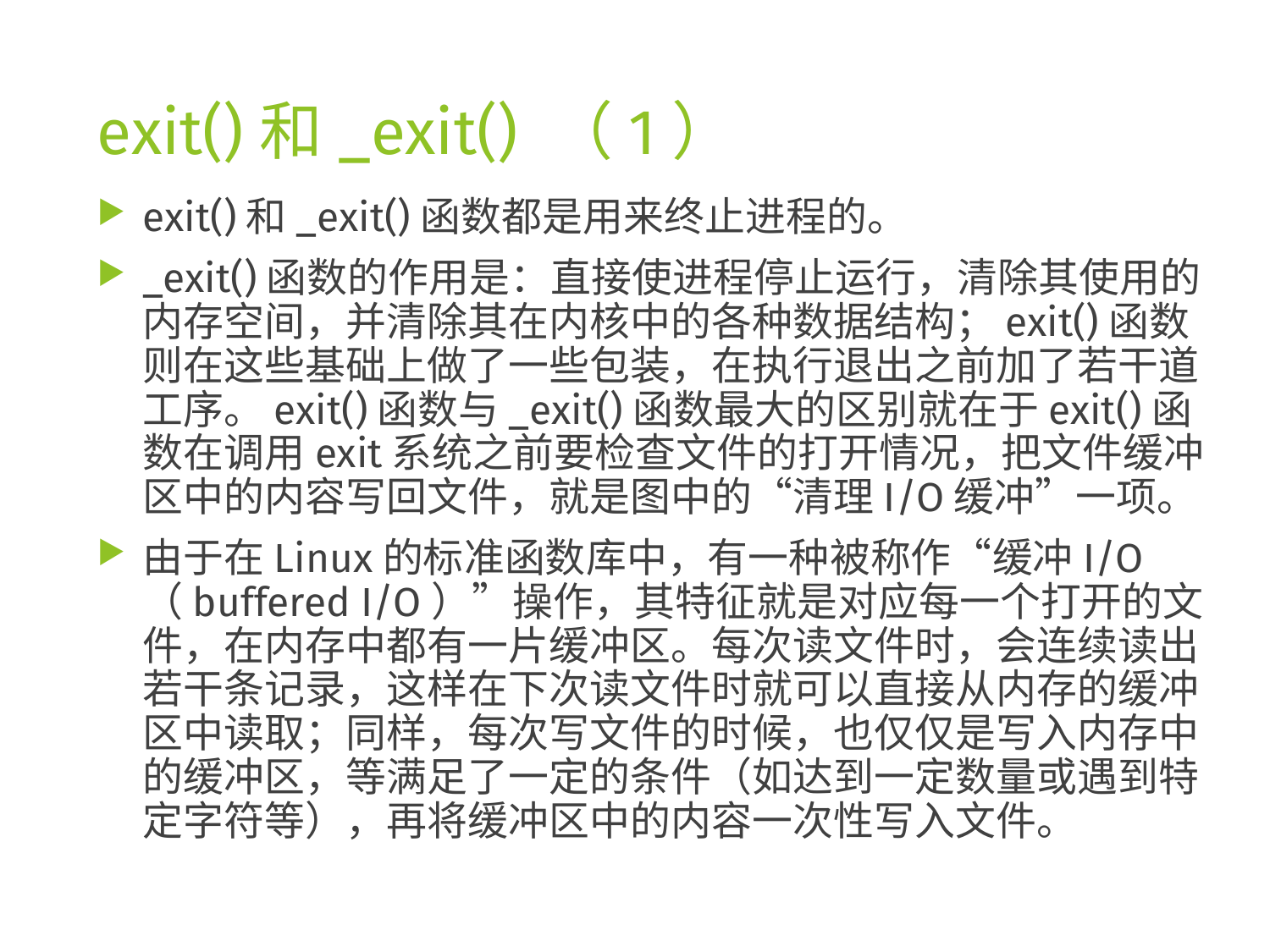

# exit()和_exit() （1）
exit()和_exit()函数都是用来终止进程的。
_exit()函数的作用是：直接使进程停止运行，清除其使用的内存空间，并清除其在内核中的各种数据结构；exit()函数则在这些基础上做了一些包装，在执行退出之前加了若干道工序。exit()函数与_exit()函数最大的区别就在于exit()函数在调用exit系统之前要检查文件的打开情况，把文件缓冲区中的内容写回文件，就是图中的“清理I/O缓冲”一项。
由于在Linux的标准函数库中，有一种被称作“缓冲I/O（buffered I/O）”操作，其特征就是对应每一个打开的文件，在内存中都有一片缓冲区。每次读文件时，会连续读出若干条记录，这样在下次读文件时就可以直接从内存的缓冲区中读取；同样，每次写文件的时候，也仅仅是写入内存中的缓冲区，等满足了一定的条件（如达到一定数量或遇到特定字符等），再将缓冲区中的内容一次性写入文件。